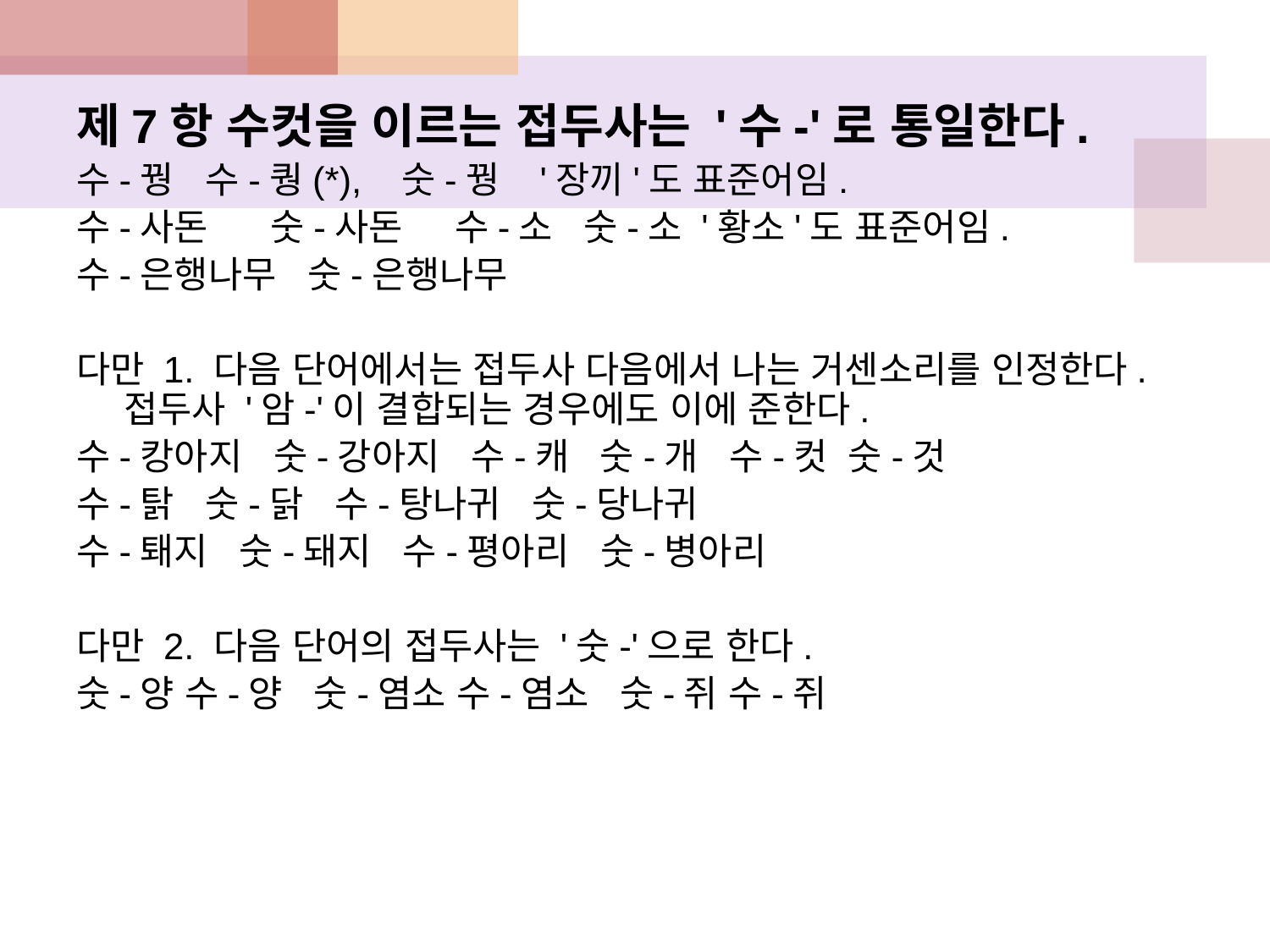

제7항 수컷을 이르는 접두사는 '수-'로 통일한다.
수-꿩   수-퀑(*),   숫-꿩   '장끼'도 표준어임.
수-사돈      숫-사돈     수-소   숫-소 '황소'도 표준어임.
수-은행나무   숫-은행나무

다만 1. 다음 단어에서는 접두사 다음에서 나는 거센소리를 인정한다.접두사 '암-'이 결합되는 경우에도 이에 준한다.
수-캉아지   숫-강아지   수-캐   숫-개   수-컷  숫-것
수-탉   숫-닭   수-탕나귀   숫-당나귀
수-퇘지   숫-돼지   수-평아리   숫-병아리

다만 2. 다음 단어의 접두사는 '숫-'으로 한다.
숫-양 수-양   숫-염소 수-염소   숫-쥐 수-쥐